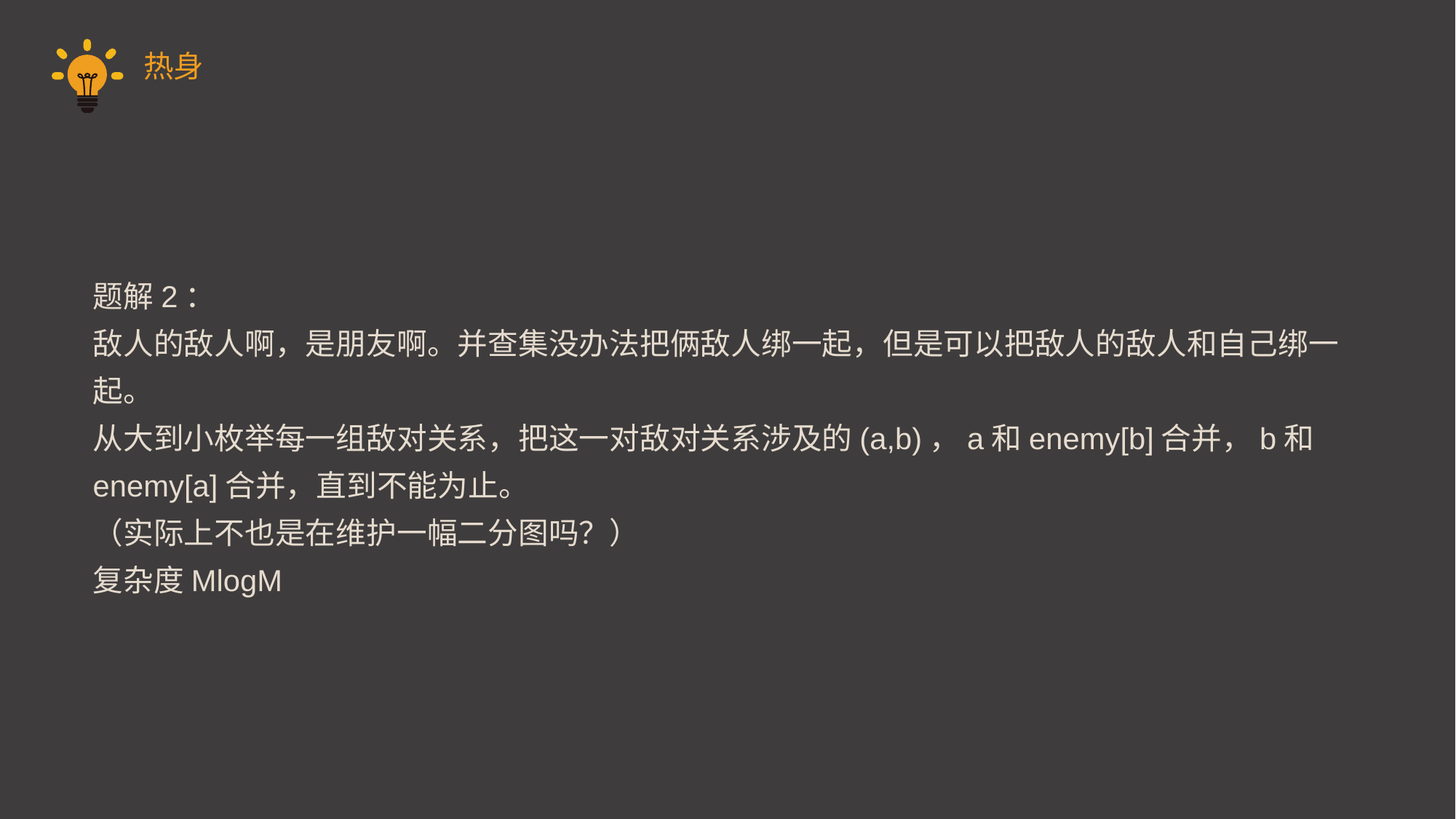

热身
题解2：
敌人的敌人啊，是朋友啊。并查集没办法把俩敌人绑一起，但是可以把敌人的敌人和自己绑一起。
从大到小枚举每一组敌对关系，把这一对敌对关系涉及的(a,b)，a和enemy[b]合并，b和enemy[a]合并，直到不能为止。
（实际上不也是在维护一幅二分图吗？）
复杂度MlogM